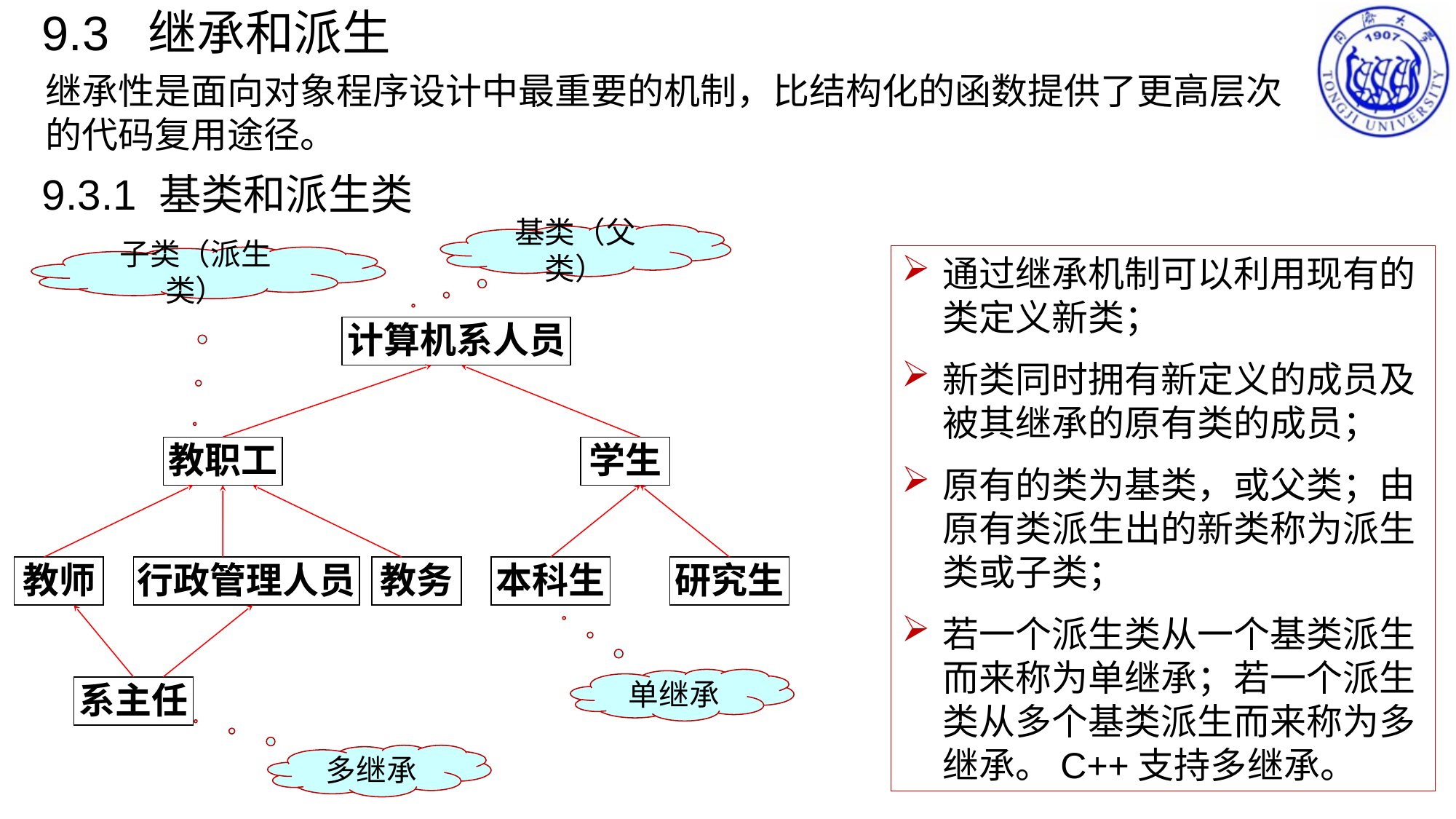

9.3  继承和派生
继承性是面向对象程序设计中最重要的机制，比结构化的函数提供了更高层次的代码复用途径。
9.3.1 基类和派生类
基类（父类）
通过继承机制可以利用现有的类定义新类；
新类同时拥有新定义的成员及被其继承的原有类的成员；
原有的类为基类，或父类；由原有类派生出的新类称为派生类或子类；
若一个派生类从一个基类派生而来称为单继承；若一个派生类从多个基类派生而来称为多继承。C++支持多继承。
子类（派生类）
计算机系人员

教职工
学生

教师
行政管理人员
教务
本科生
研究生

系主任
单继承
多继承